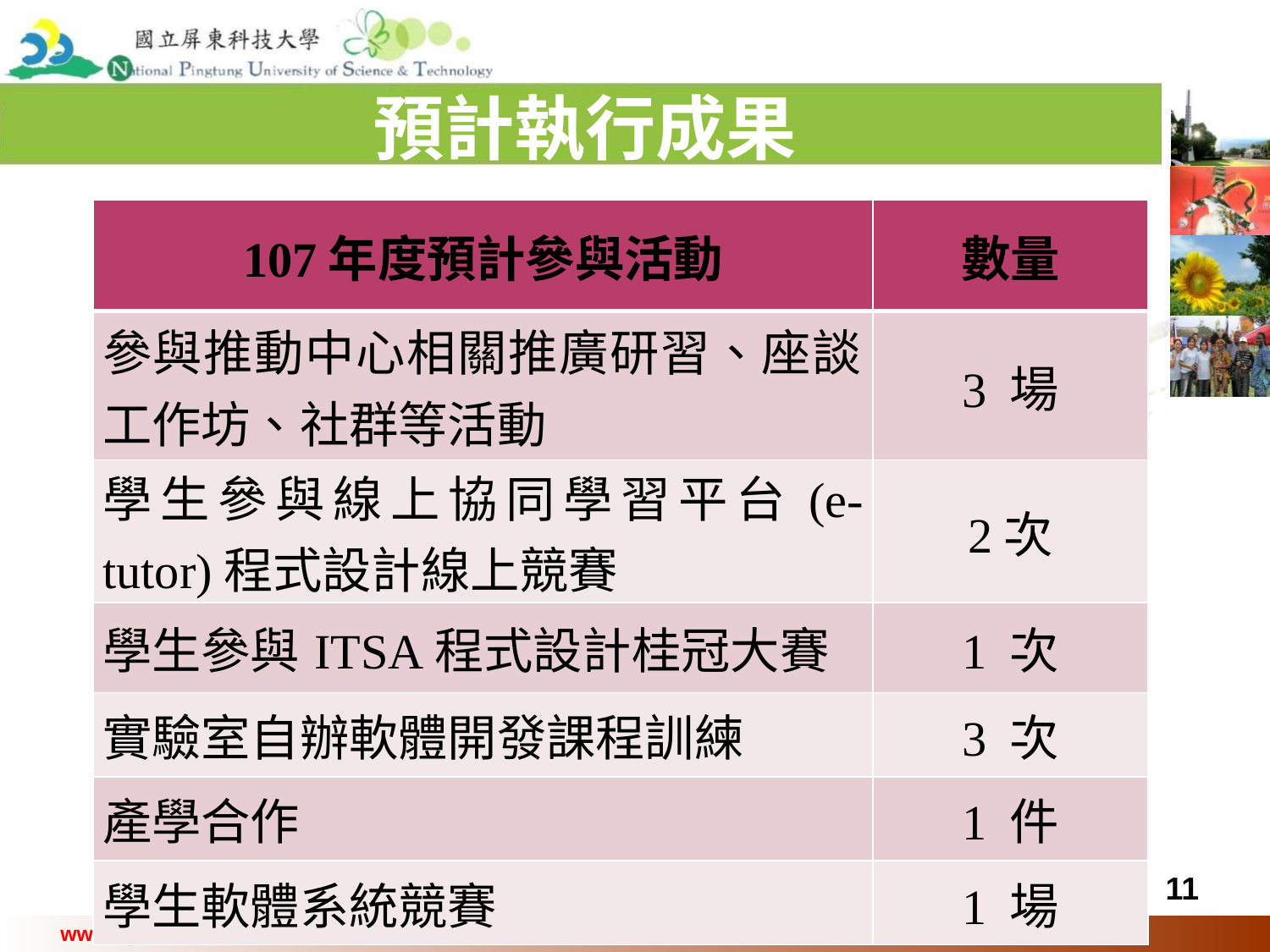

# 預計執行成果
| 107年度預計參與活動 | 數量 |
| --- | --- |
| 參與推動中心相關推廣研習、座談、工作坊、社群等活動 | 3 場 |
| 學生參與線上協同學習平台(e-tutor)程式設計線上競賽 | 2次 |
| 學生參與ITSA程式設計桂冠大賽 | 1 次 |
| 實驗室自辦軟體開發課程訓練 | 3 次 |
| 產學合作 | 1 件 |
| 學生軟體系統競賽 | 1 場 |